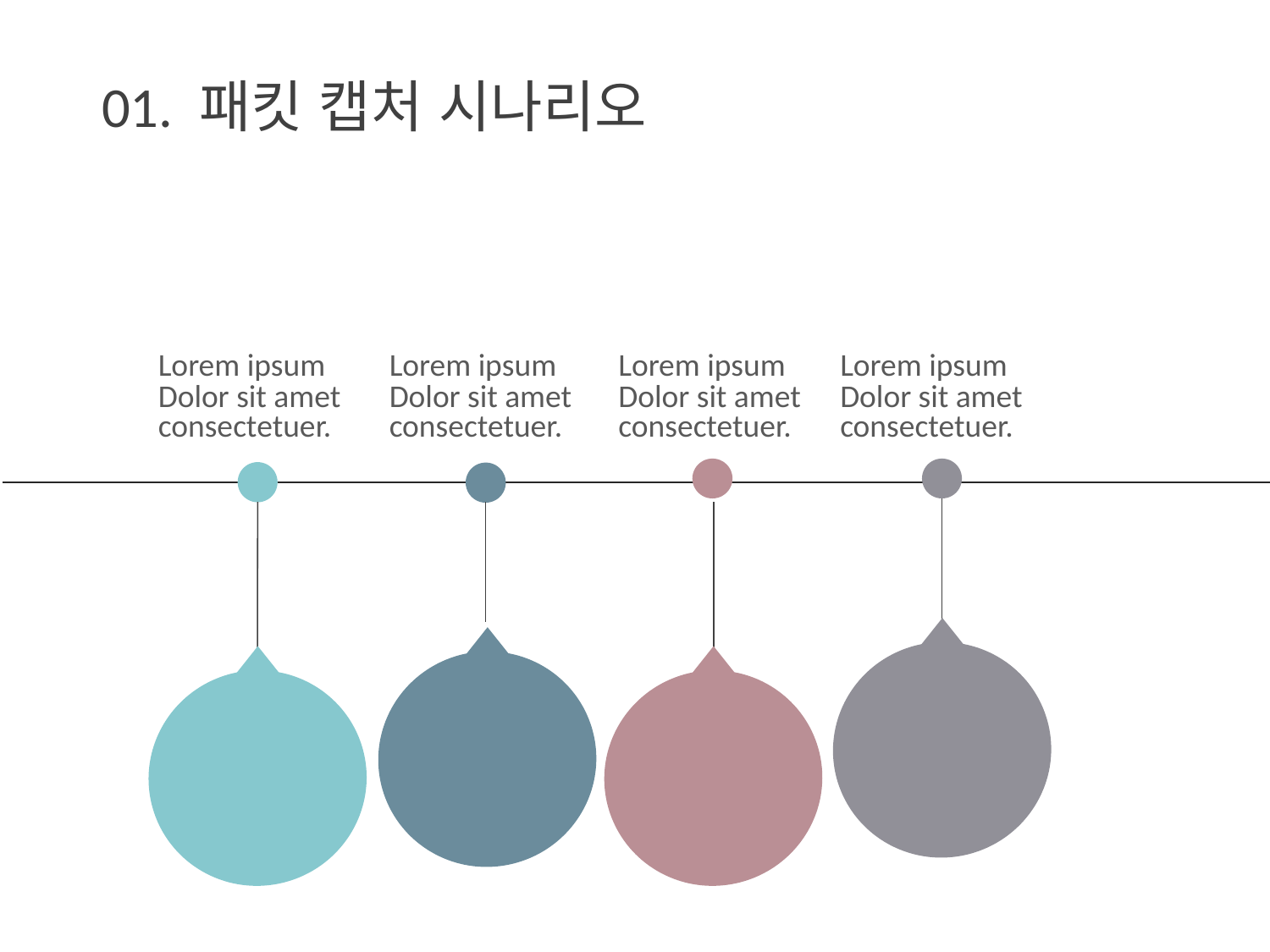

01. 패킷 캡처 시나리오
Lorem ipsum
Dolor sit amet consectetuer.
Lorem ipsum
Dolor sit amet consectetuer.
Lorem ipsum
Dolor sit amet consectetuer.
Lorem ipsum
Dolor sit amet consectetuer.

4단계
2단계
1단계
3단계